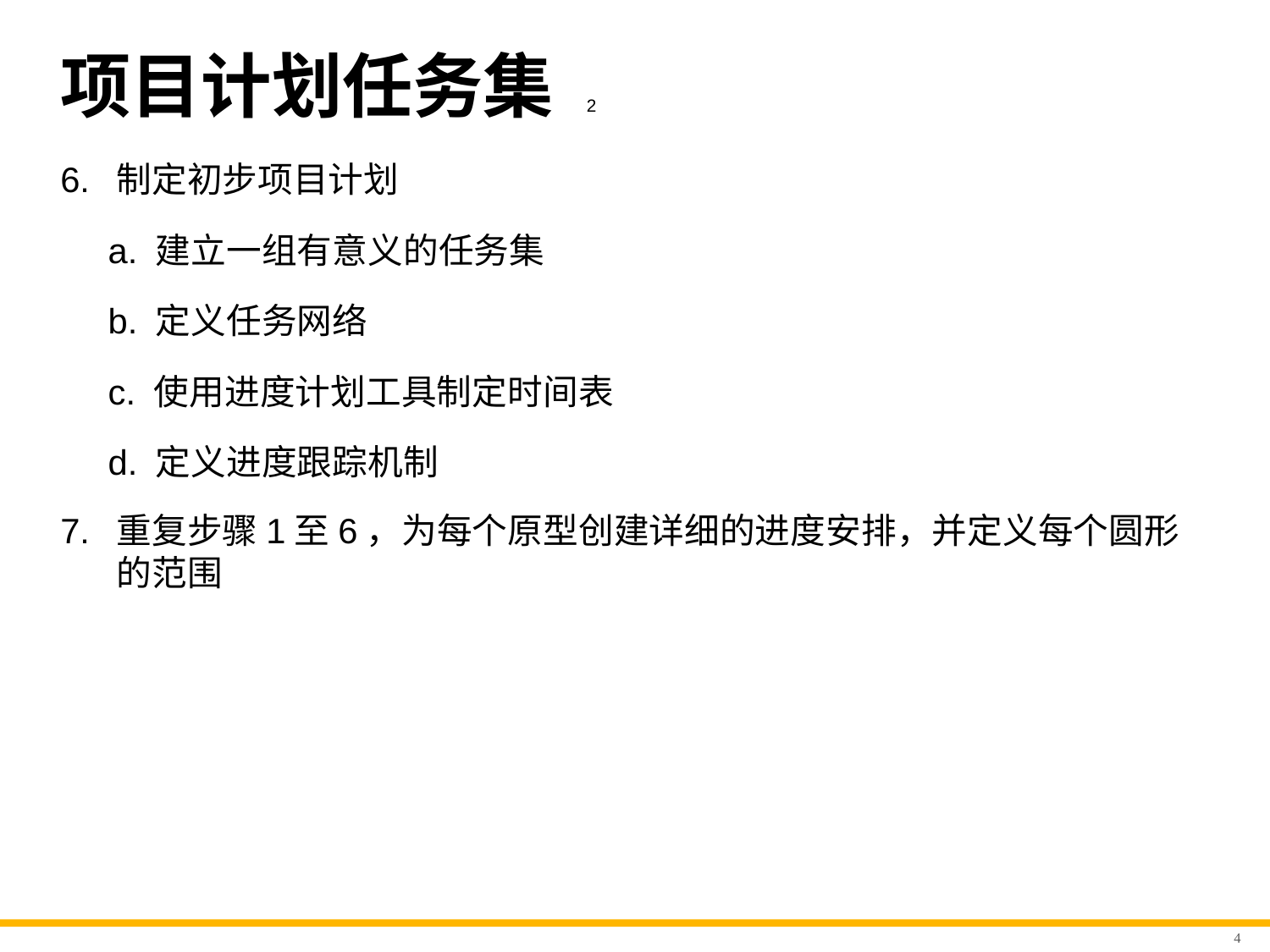

# 项目计划任务集 2
制定初步项目计划
a. 建立一组有意义的任务集
b. 定义任务网络
c. 使用进度计划工具制定时间表
d. 定义进度跟踪机制
重复步骤1至6，为每个原型创建详细的进度安排，并定义每个圆形的范围
4